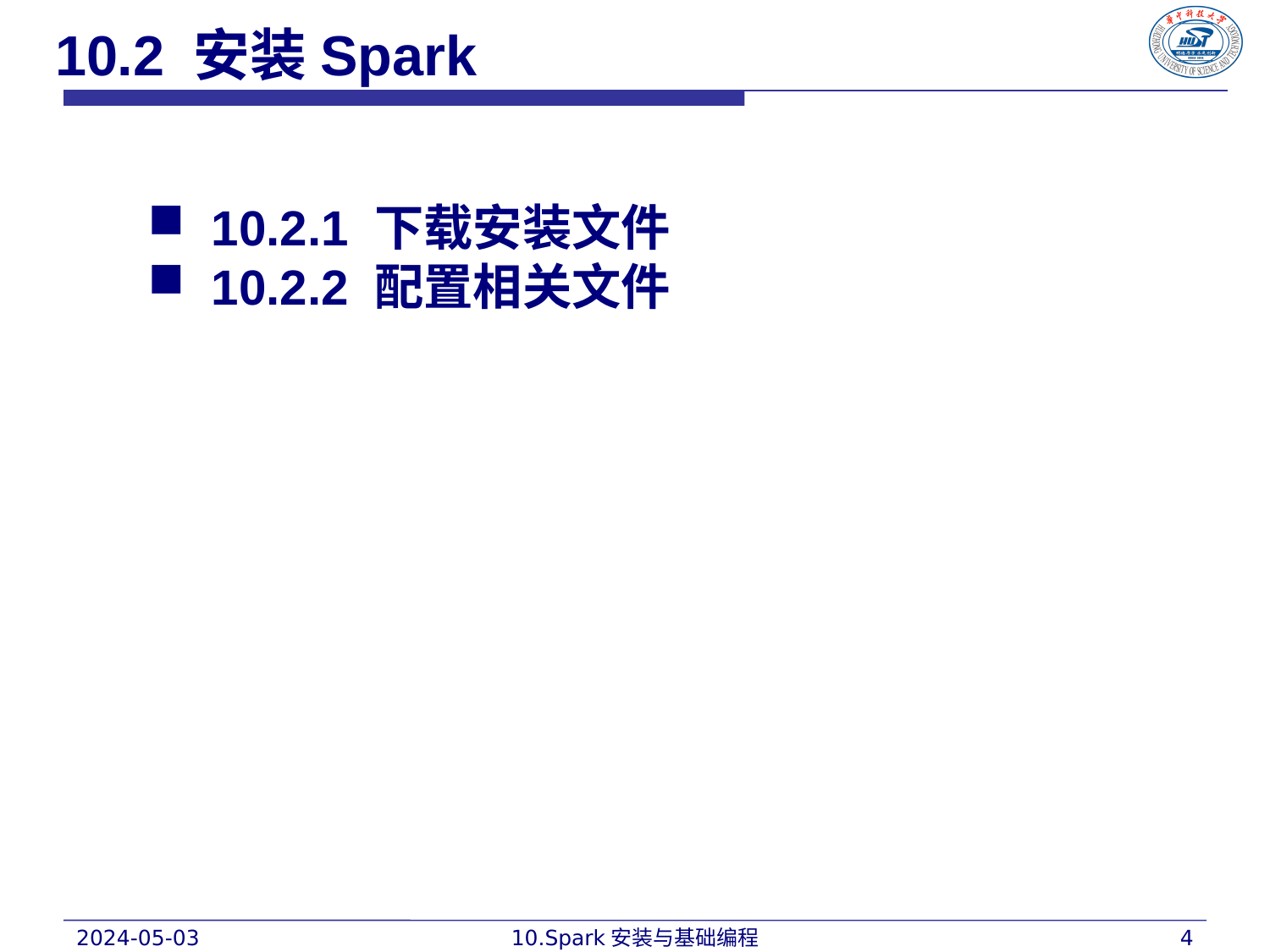

10.2 安装Spark
10.2.1 下载安装文件
10.2.2 配置相关文件
2024-05-03
10.Spark安装与基础编程
4